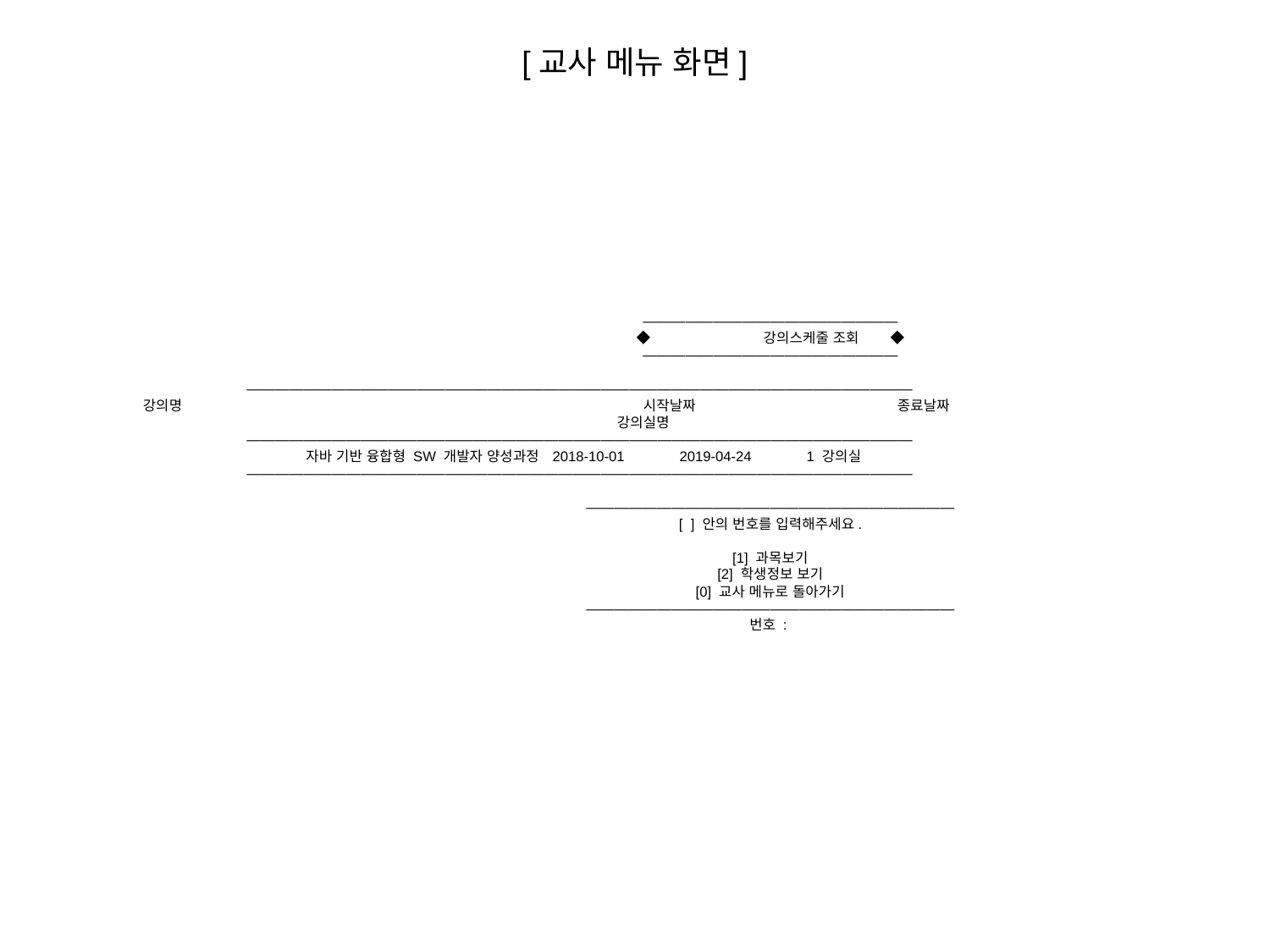

[교사 메뉴 화면]
			――――――――――――――――――
			◆	강의스케줄 조회	◆
			――――――――――――――――――

―――――――――――――――――――――――――――――――――――――――――――――――
 강의명				시작날짜		종료날짜		강의실명
―――――――――――――――――――――――――――――――――――――――――――――――
 자바 기반 융합형 SW 개발자 양성과정	2018-10-01	2019-04-24	1 강의실
―――――――――――――――――――――――――――――――――――――――――――――――

			――――――――――――――――――――――――――
			[  ] 안의 번호를 입력해주세요.

			[1] 과목보기
			[2] 학생정보 보기
			[0] 교사 메뉴로 돌아가기
			――――――――――――――――――――――――――
			번호 :